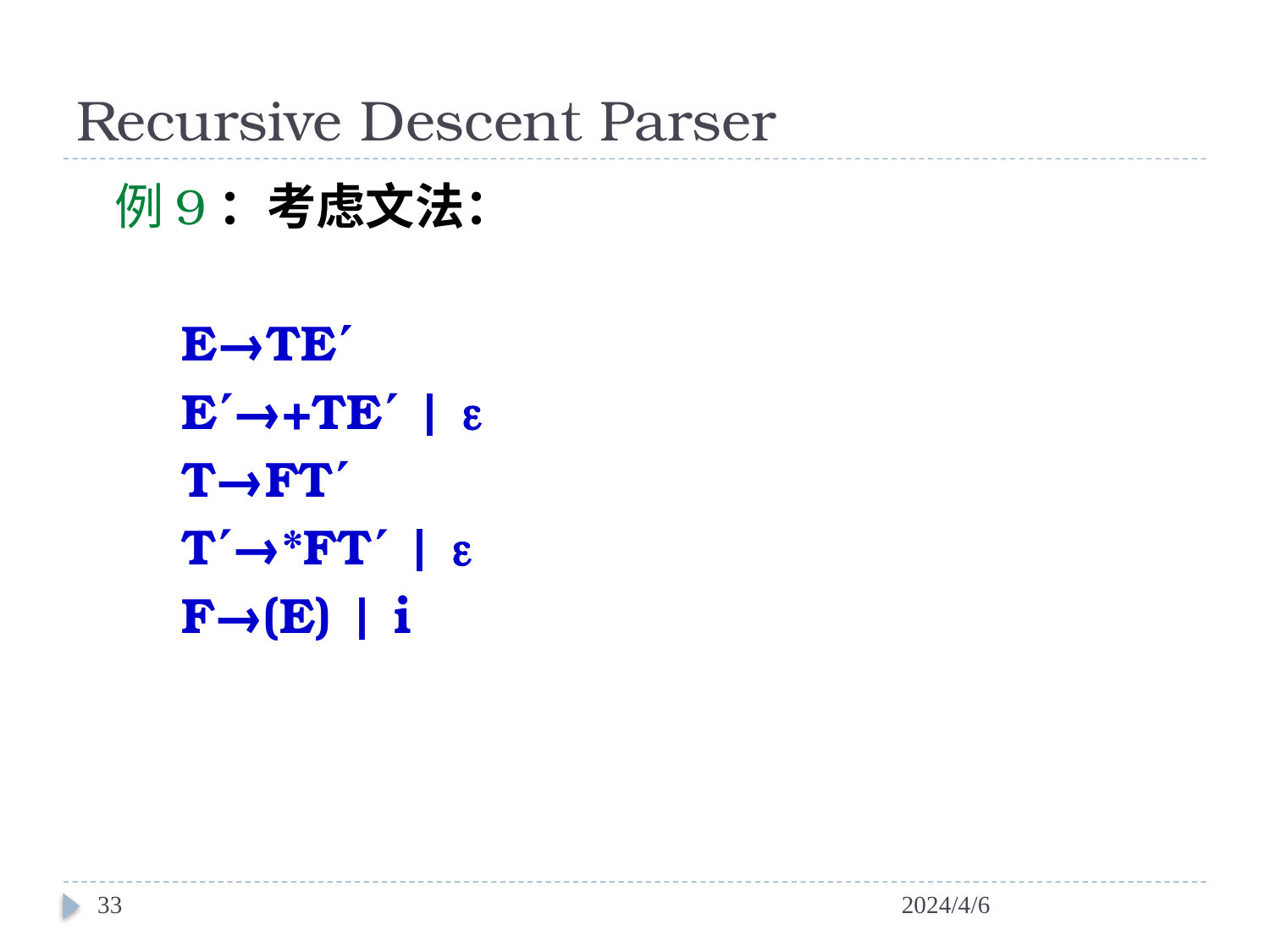

# Recursive Descent Parser
例9：考虑文法：

    E→TE′
    E′→+TE′ | ε
    T→FT′
    T′→*FT′ | ε
    F→(E) | i

33
2024/4/6